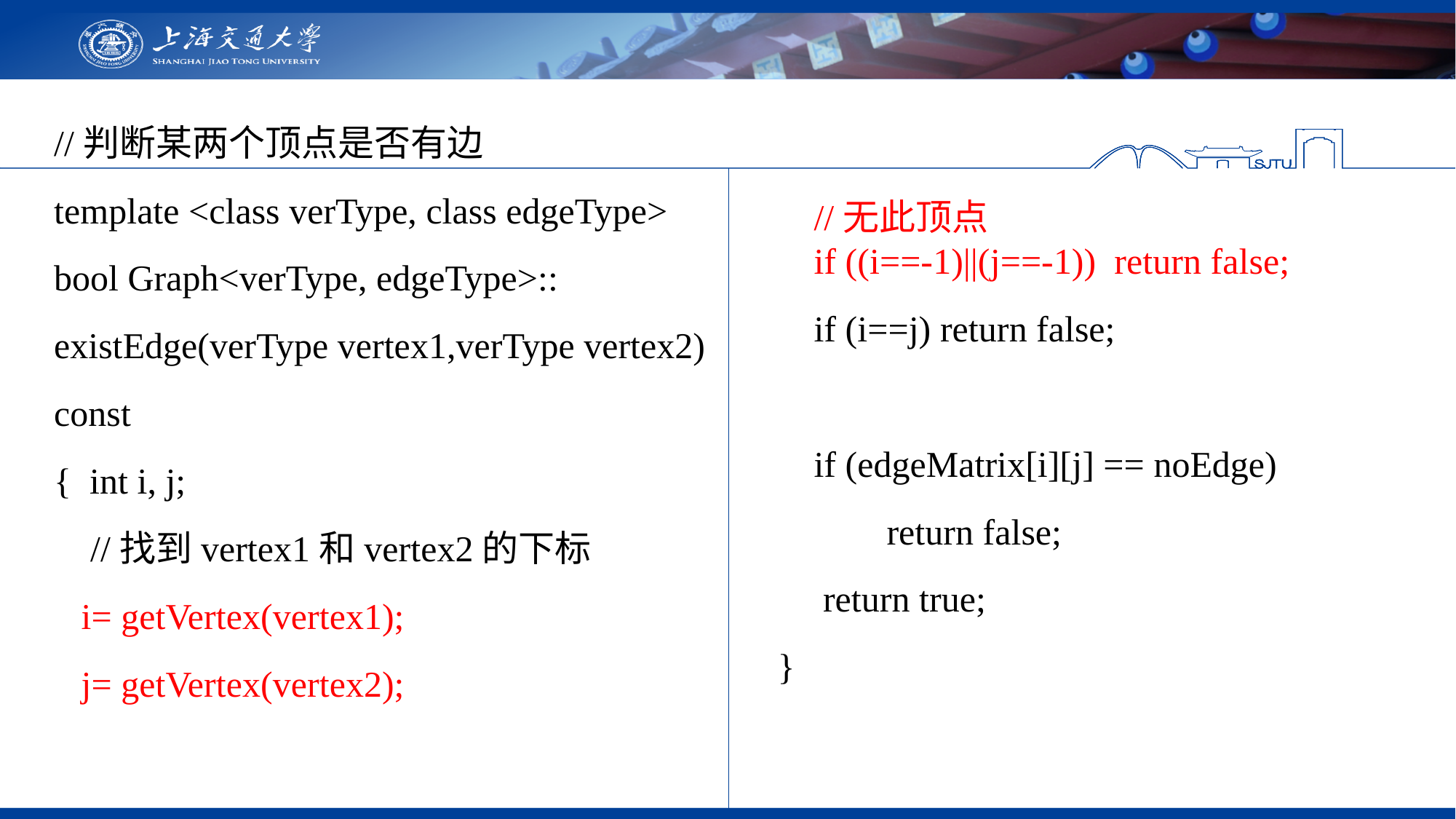

//判断某两个顶点是否有边
template <class verType, class edgeType>
bool Graph<verType, edgeType>::
existEdge(verType vertex1,verType vertex2)
const
{  int i, j;
    //找到vertex1和vertex2的下标
   i= getVertex(vertex1);
   j= getVertex(vertex2);
    //无此顶点
    if ((i==-1)||(j==-1))  return false;
    if (i==j) return false;

    if (edgeMatrix[i][j] == noEdge)
	return false;
     return true;
}